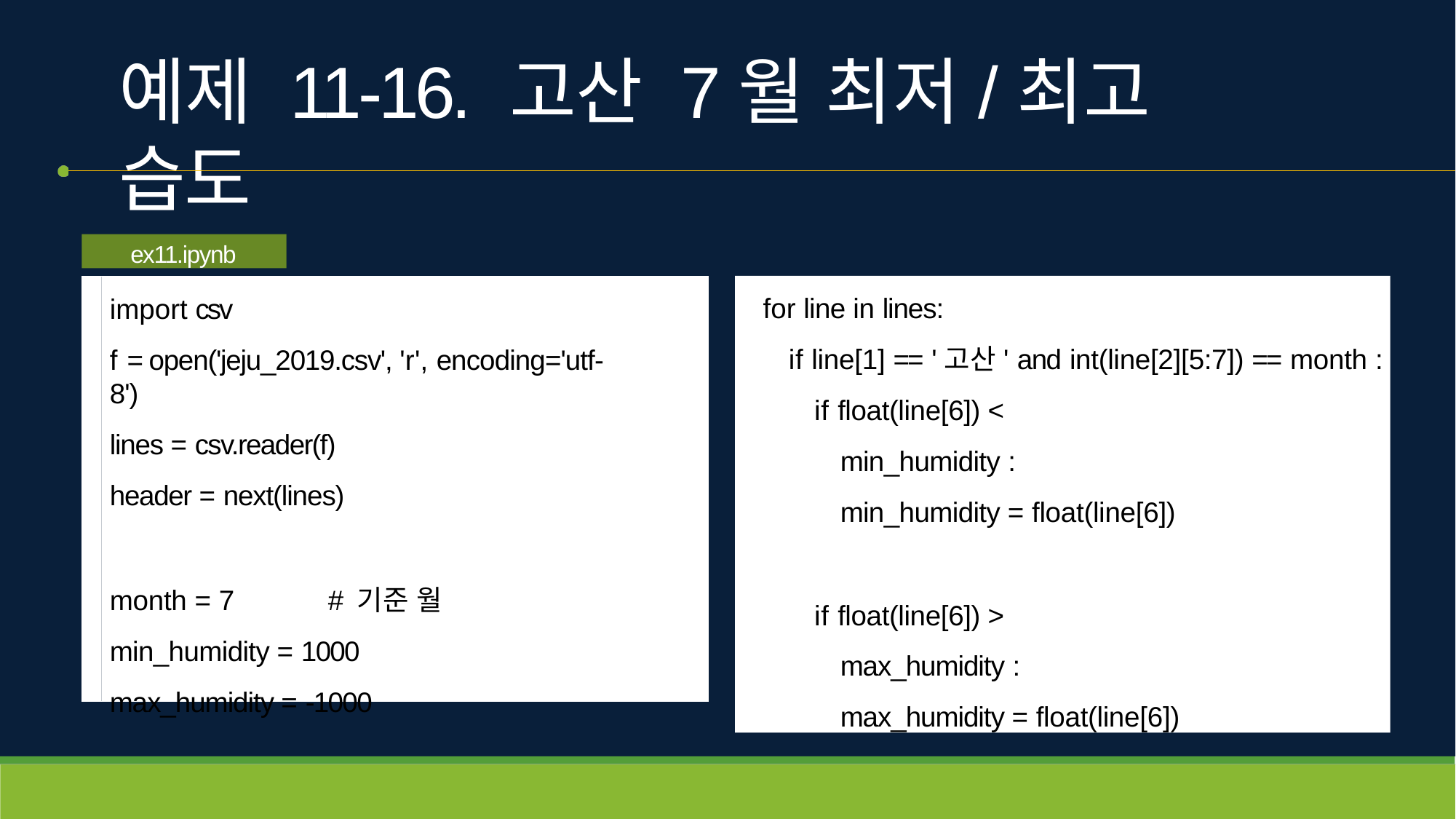

# 예제 11-16. 고산 7월 최저/최고 습도

ex11.ipynb
import csv
f = open('jeju_2019.csv', 'r', encoding='utf-8')
lines = csv.reader(f)
header = next(lines)

month = 7	# 기준 월
min_humidity = 1000
max_humidity = -1000
for line in lines:
if line[1] == '고산' and int(line[2][5:7]) == month :
if float(line[6]) < min_humidity :  min_humidity = float(line[6])

if float(line[6]) > max_humidity :  max_humidity = float(line[6])